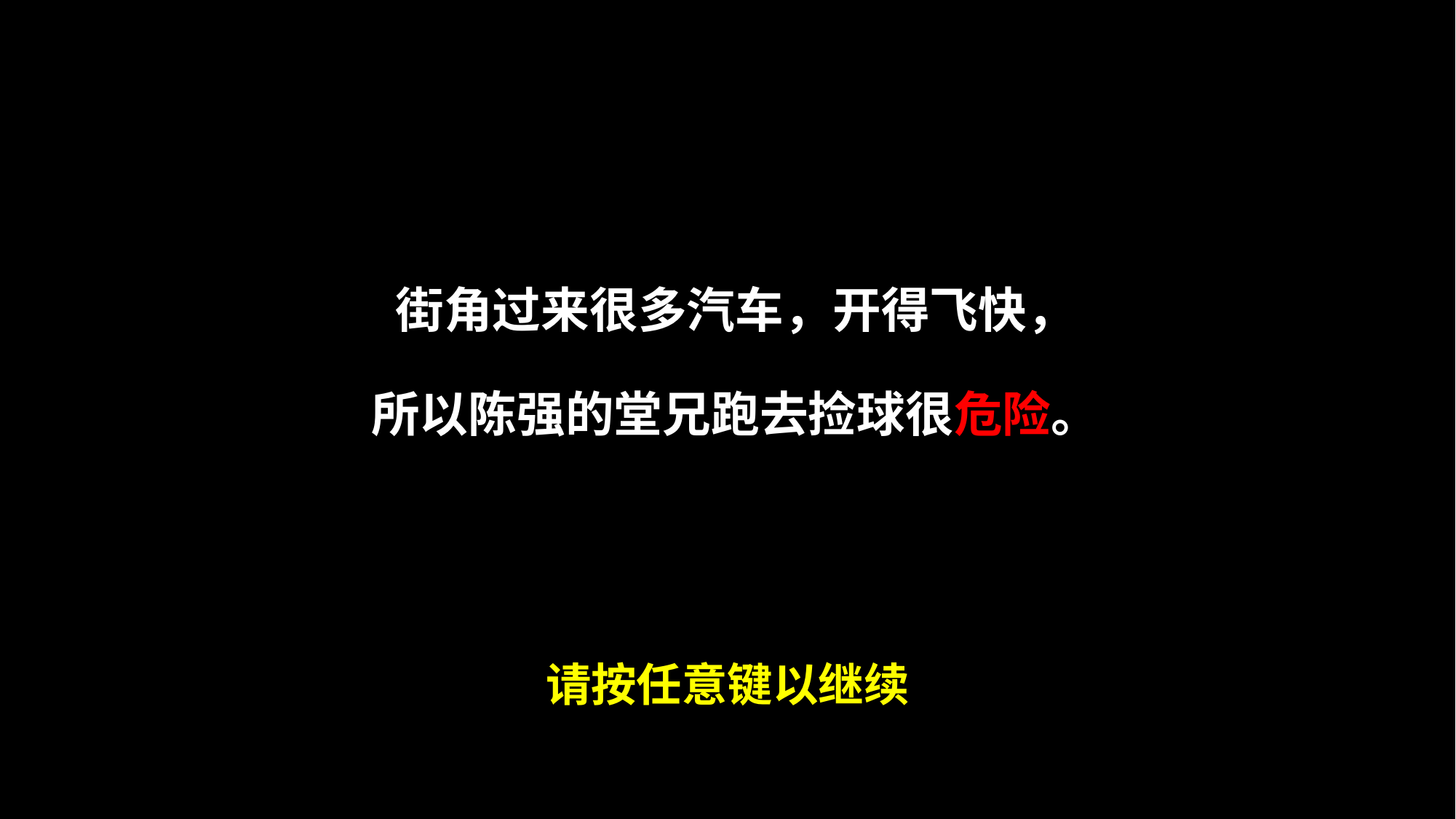

# 街角过来很多汽车，开得飞快， 所以陈强的堂兄跑去捡球很危险。
请按任意键以继续